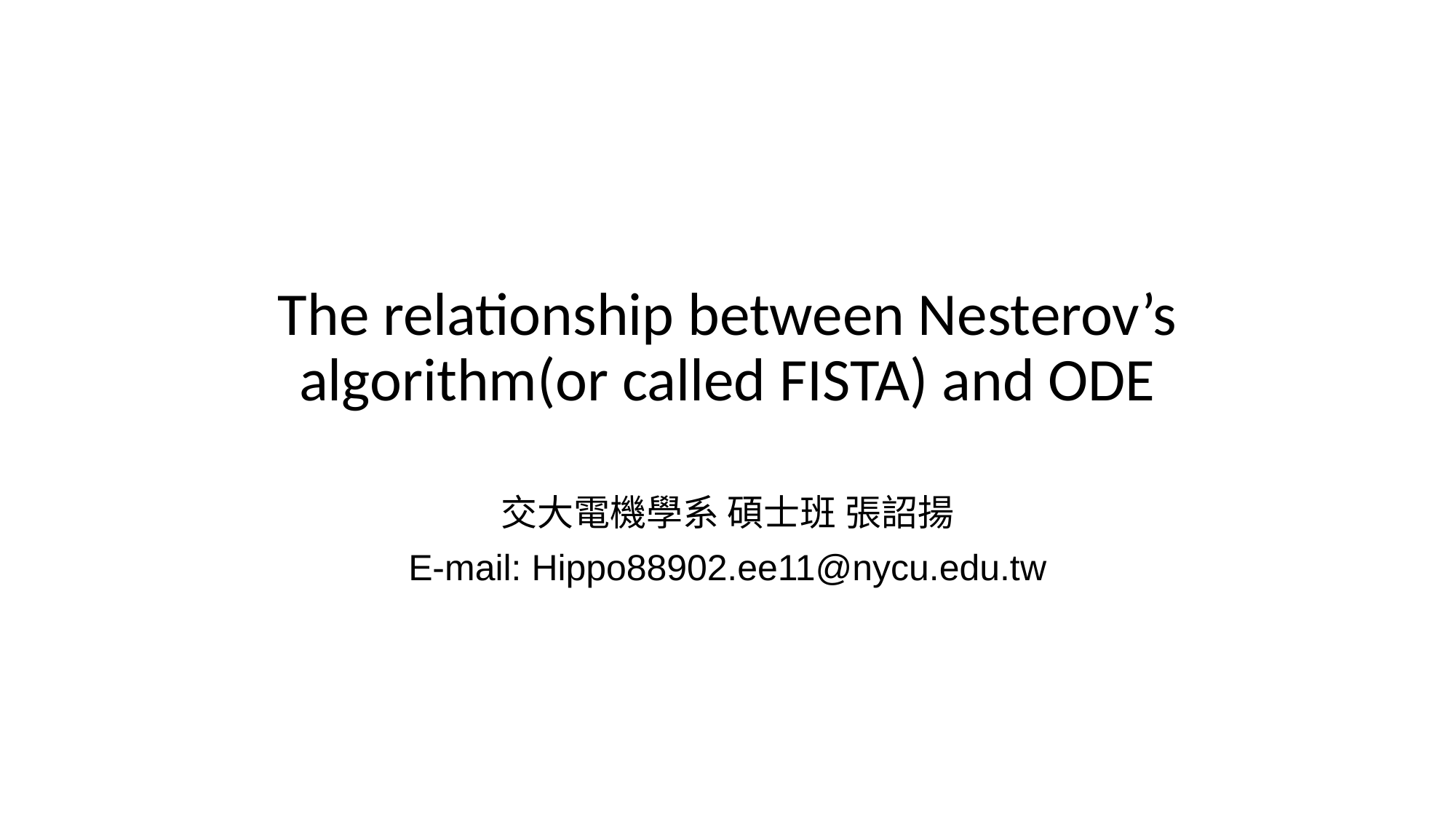

# The relationship between Nesterov’s algorithm(or called FISTA) and ODE

交大電機學系 碩士班 張詔揚
E-mail: Hippo88902.ee11@nycu.edu.tw